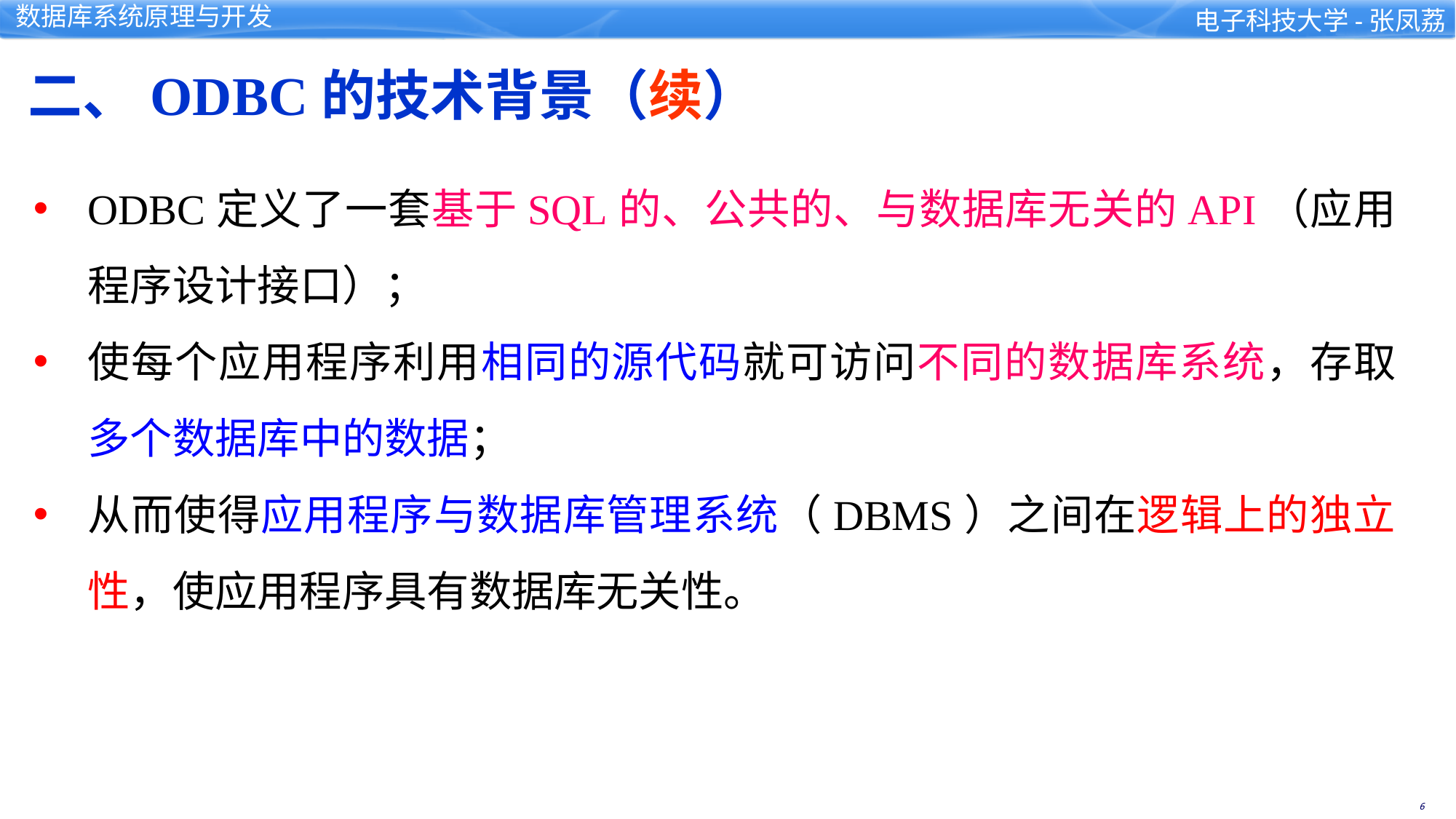

二、ODBC的技术背景（续）
ODBC定义了一套基于SQL的、公共的、与数据库无关的API（应用程序设计接口）；
使每个应用程序利用相同的源代码就可访问不同的数据库系统，存取多个数据库中的数据；
从而使得应用程序与数据库管理系统（DBMS）之间在逻辑上的独立性，使应用程序具有数据库无关性。